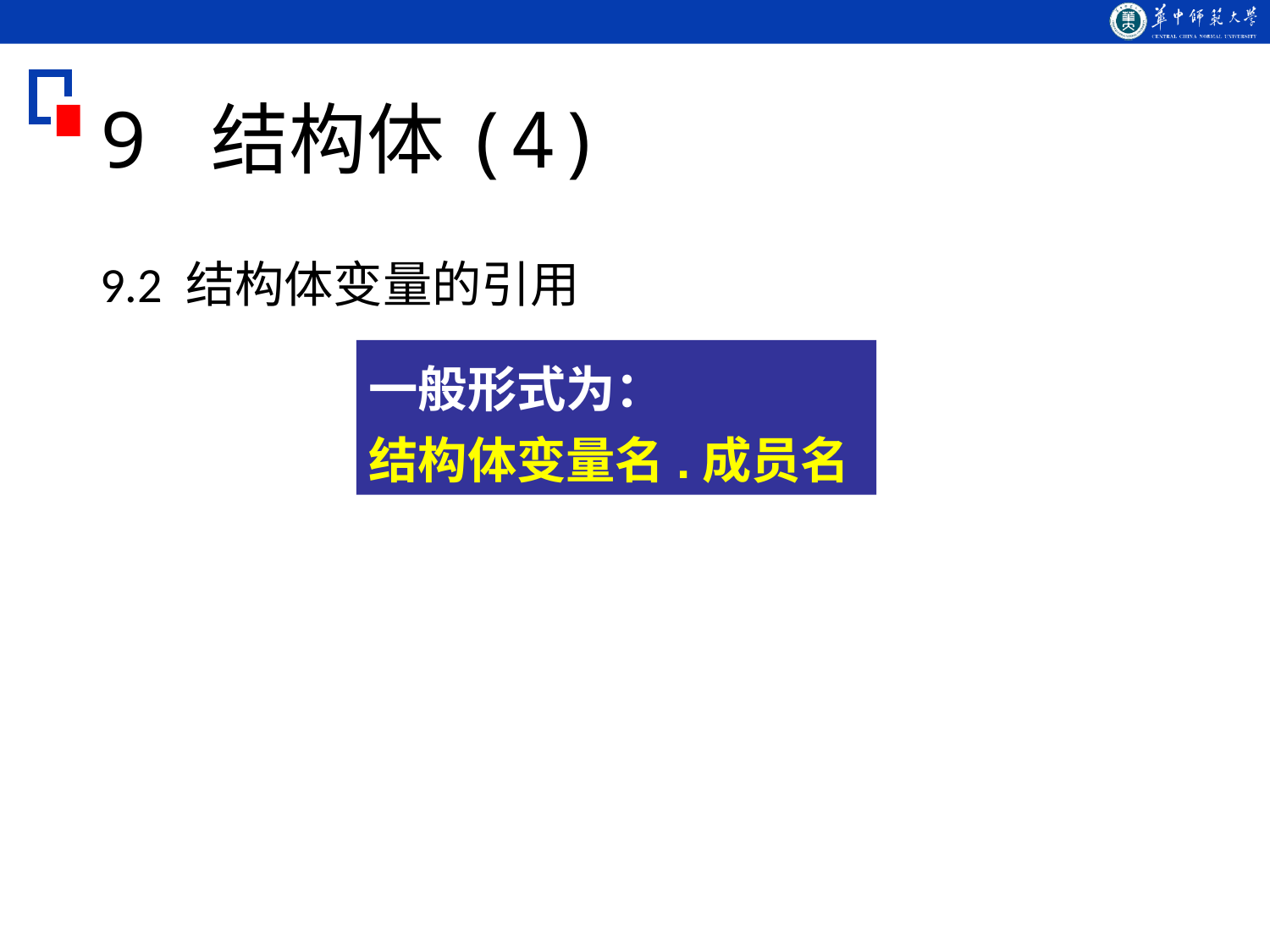

# 9 结构体(4)
9.2 结构体变量的引用
一般形式为：
结构体变量名.成员名